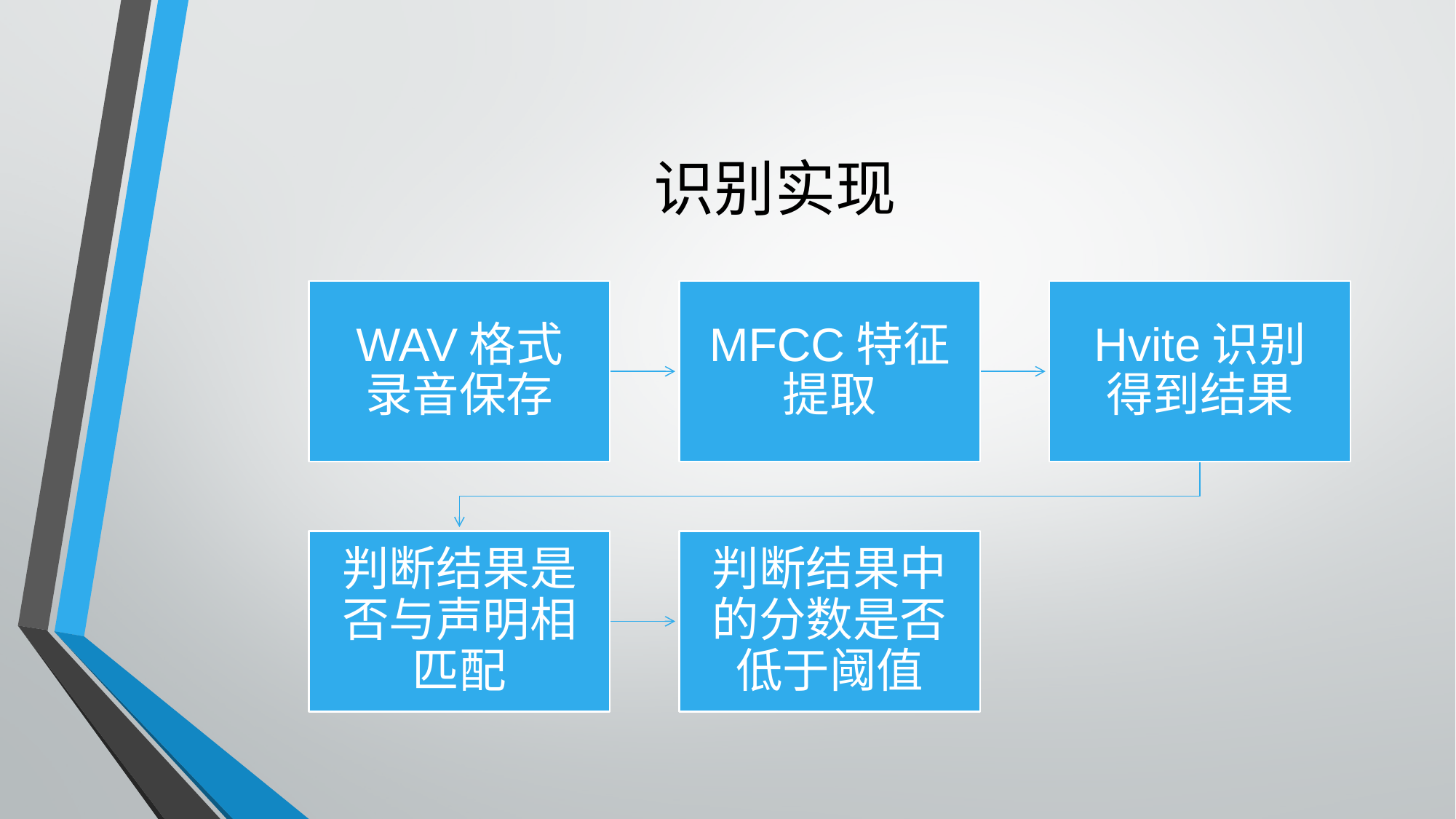

# 识别实现

WAV格式录音保存

MFCC特征提取

Hvite识别得到结果

判断结果是否与声明相匹配
判断结果中的分数是否低于阈值